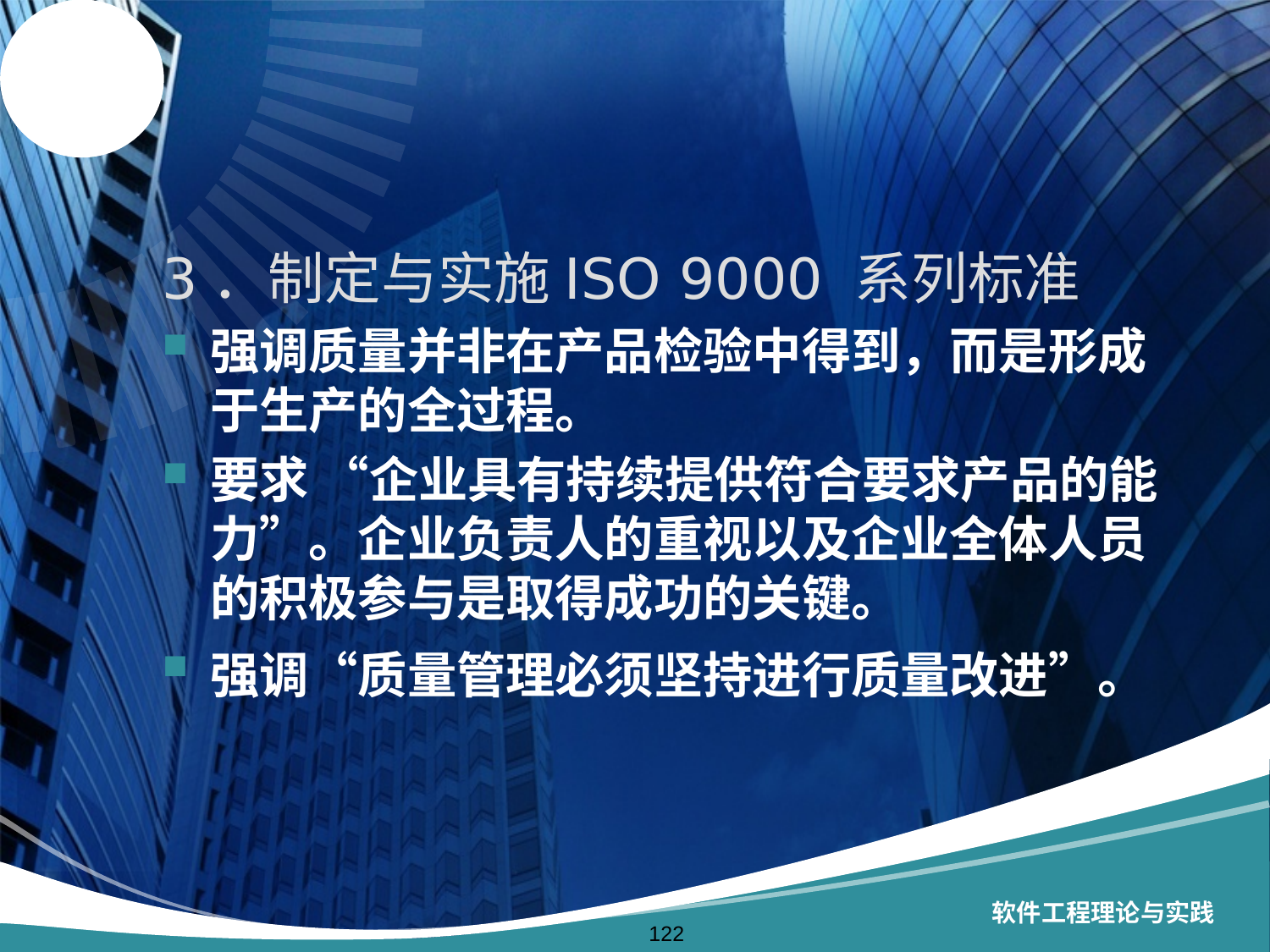

#
3．制定与实施ISO 9000 系列标准
强调质量并非在产品检验中得到，而是形成于生产的全过程。
要求 “企业具有持续提供符合要求产品的能力”。企业负责人的重视以及企业全体人员的积极参与是取得成功的关键。
强调“质量管理必须坚持进行质量改进”。
软件工程理论与实践
122